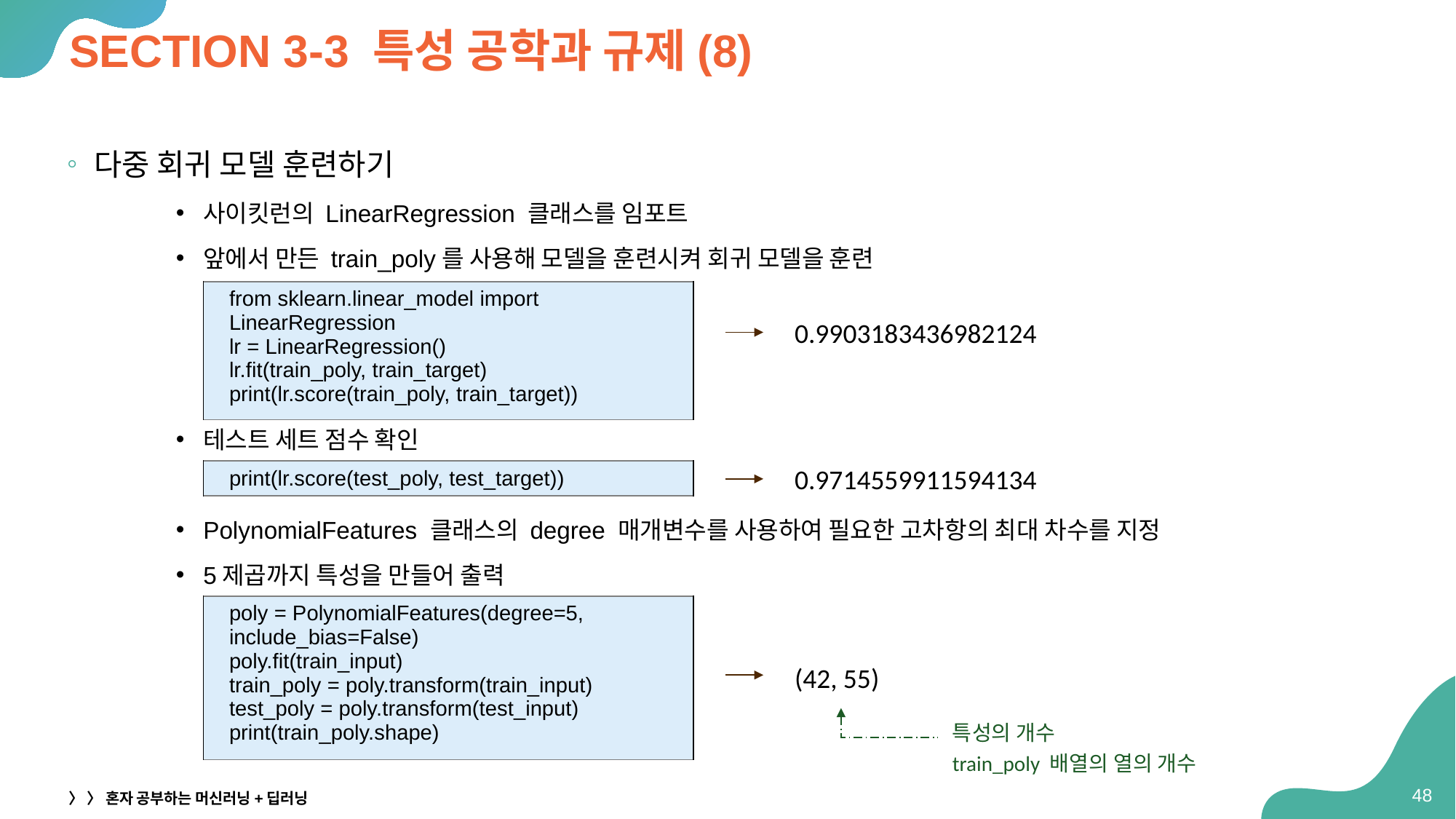

# SECTION 3-3 특성 공학과 규제(8)
다중 회귀 모델 훈련하기
사이킷런의 LinearRegression 클래스를 임포트
앞에서 만든 train_poly를 사용해 모델을 훈련시켜 회귀 모델을 훈련

테스트 세트 점수 확인

PolynomialFeatures 클래스의 degree 매개변수를 사용하여 필요한 고차항의 최대 차수를 지정
5제곱까지 특성을 만들어 출력
| from sklearn.linear\_model import LinearRegression lr = LinearRegression() lr.fit(train\_poly, train\_target) print(lr.score(train\_poly, train\_target)) |
| --- |
0.9903183436982124
0.9714559911594134
| print(lr.score(test\_poly, test\_target)) |
| --- |
| poly = PolynomialFeatures(degree=5, include\_bias=False) poly.fit(train\_input) train\_poly = poly.transform(train\_input) test\_poly = poly.transform(test\_input) print(train\_poly.shape) |
| --- |
(42, 55)

특성의 개수
train_poly 배열의 열의 개수
48
〉 〉 혼자 공부하는 머신러닝+딥러닝